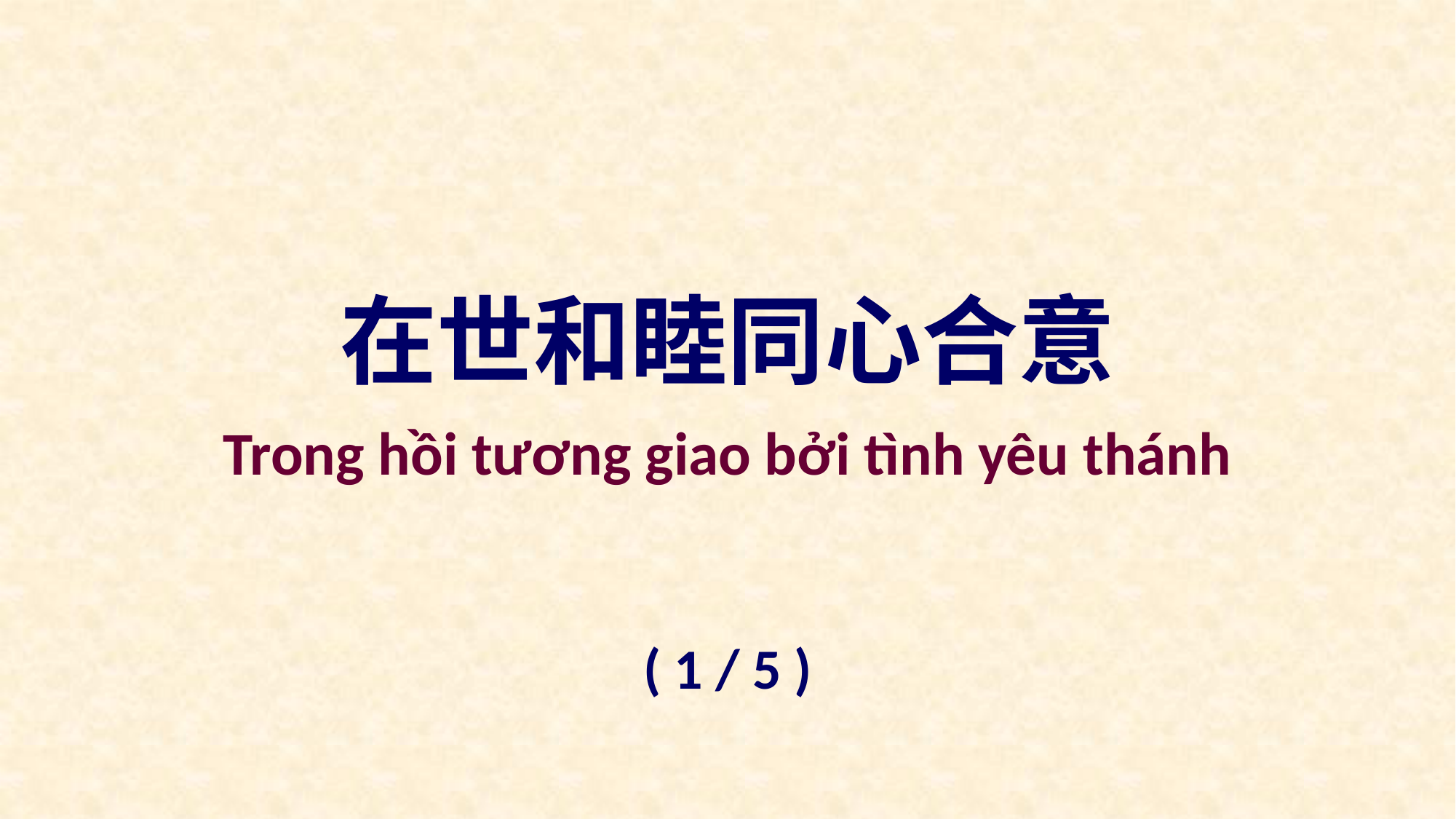

在世和睦同心合意
Trong hồi tương giao bởi tình yêu thánh
( 1 / 5 )